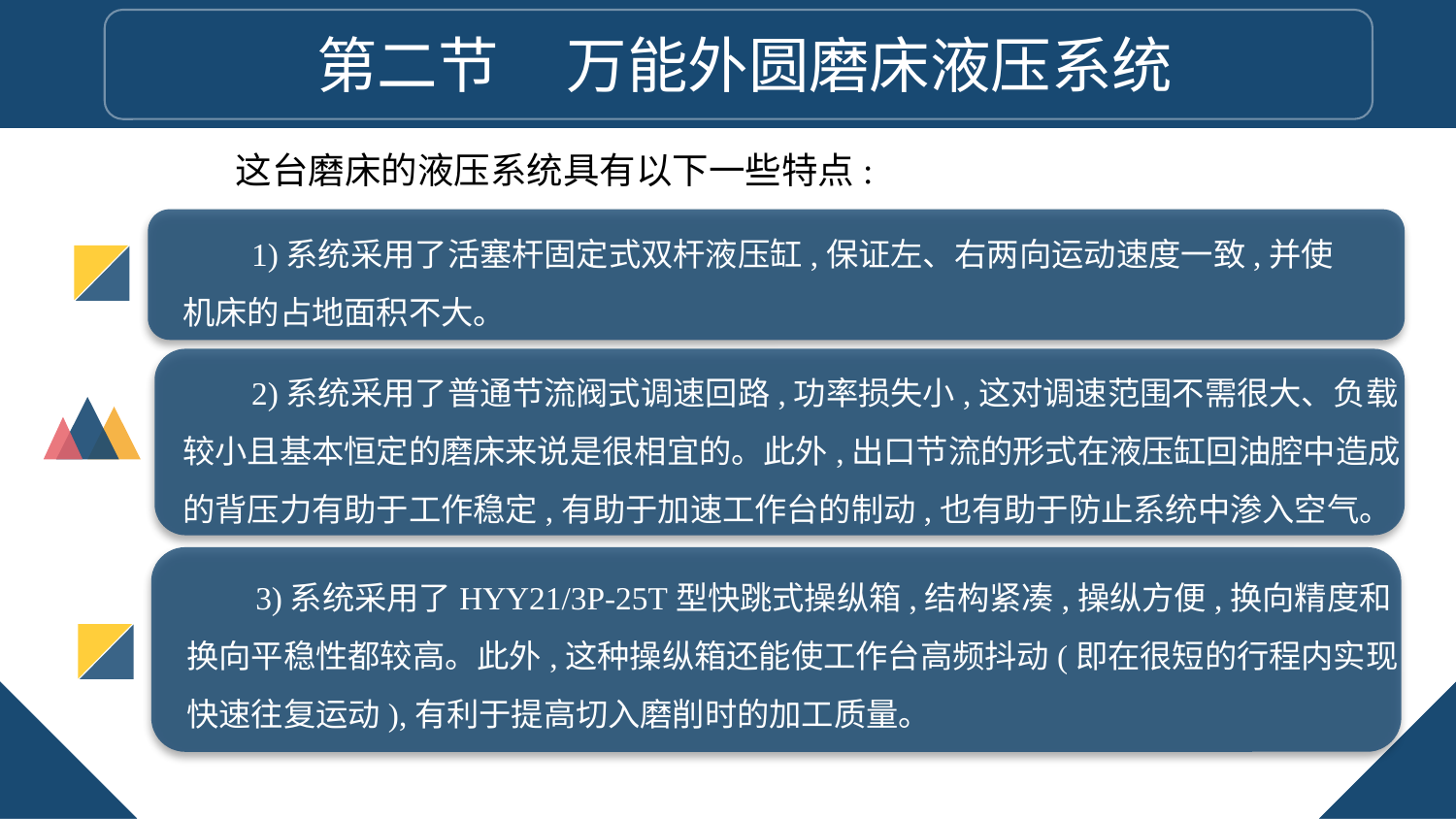

第二节     万能外圆磨床液压系统
这台磨床的液压系统具有以下一些特点:
1)系统采用了活塞杆固定式双杆液压缸,保证左、右两向运动速度一致,并使机床的占地面积不大。

2)系统采用了普通节流阀式调速回路,功率损失小,这对调速范围不需很大、负载较小且基本恒定的磨床来说是很相宜的。此外,出口节流的形式在液压缸回油腔中造成的背压力有助于工作稳定,有助于加速工作台的制动,也有助于防止系统中渗入空气。

3)系统采用了HYY21/3P-25T型快跳式操纵箱,结构紧凑,操纵方便,换向精度和换向平稳性都较高。此外,这种操纵箱还能使工作台高频抖动(即在很短的行程内实现快速往复运动),有利于提高切入磨削时的加工质量。